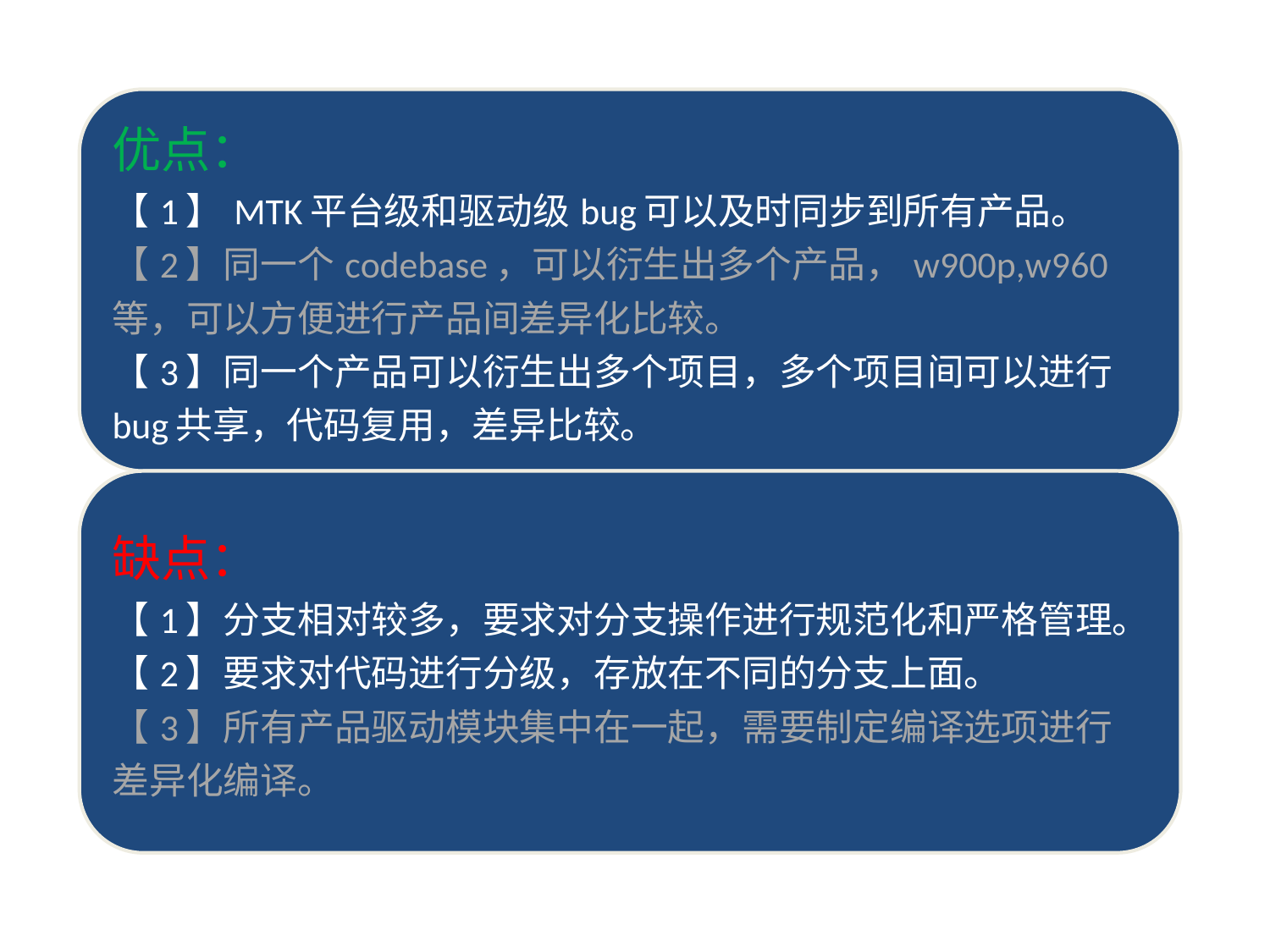

优点：
【1】MTK平台级和驱动级bug可以及时同步到所有产品。
【2】同一个codebase，可以衍生出多个产品，w900p,w960等，可以方便进行产品间差异化比较。
【3】同一个产品可以衍生出多个项目，多个项目间可以进行bug共享，代码复用，差异比较。
缺点：
【1】分支相对较多，要求对分支操作进行规范化和严格管理。
【2】要求对代码进行分级，存放在不同的分支上面。
【3】所有产品驱动模块集中在一起，需要制定编译选项进行差异化编译。